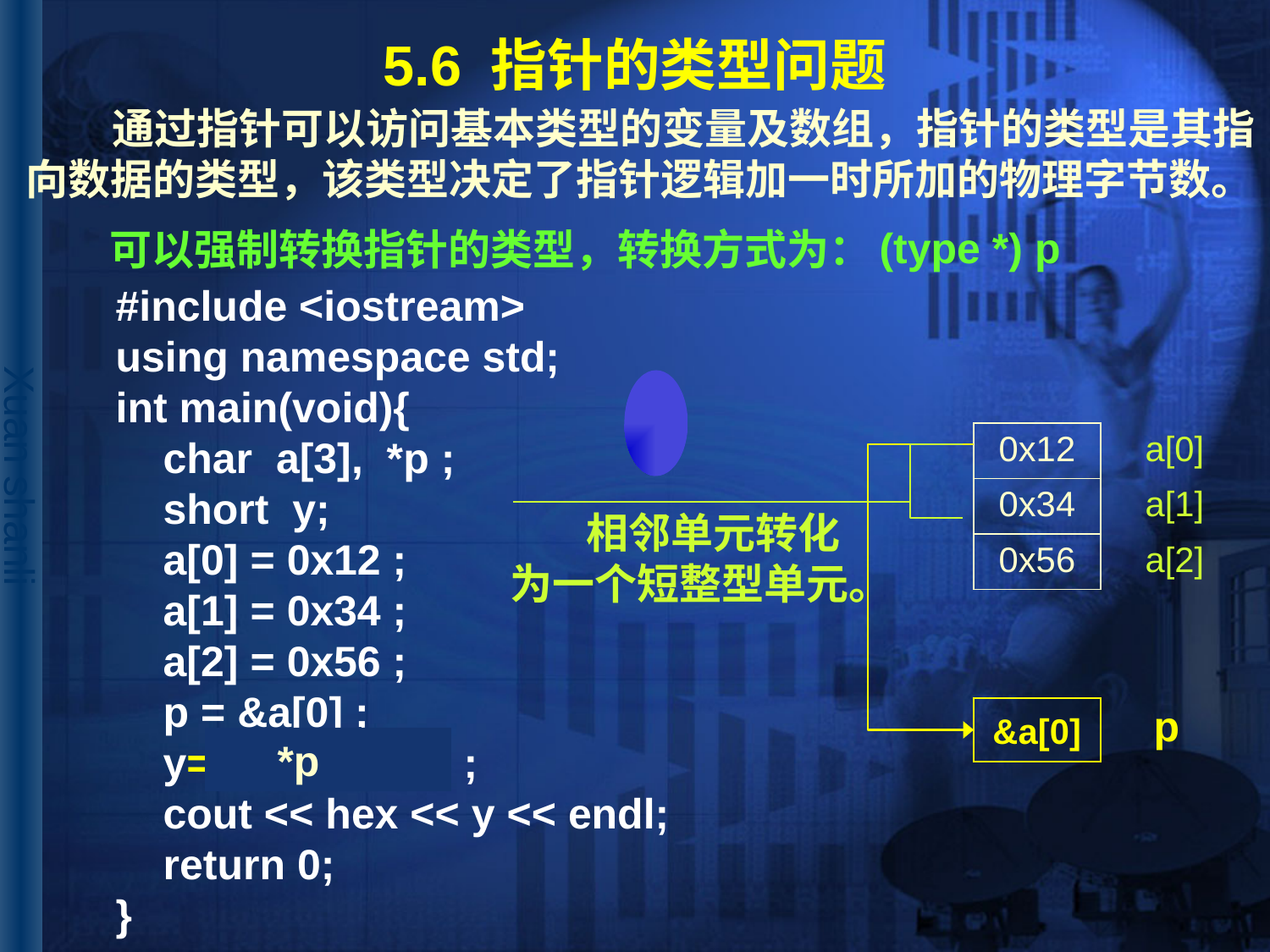

# 5.6 指针的类型问题
        通过指针可以访问基本类型的变量及数组，指针的类型是其指
向数据的类型，该类型决定了指针逻辑加一时所加的物理字节数。
(type *) p
可以强制转换指针的类型，转换方式为：
#include <iostream>
using namespace std;
int main(void){
    char  a[3],  *p ;
    short  y;
    a[0] = 0x12 ;
    a[1] = 0x34 ;
    a[2] = 0x56 ;
    p = &a[0] ;
    y= *(short  *) p ;
    cout << hex << y << endl;
    return 0;
}
| 0x12 |
| --- |
| 0x34 |
| 0x56 |
| a[0] |
| --- |
| a[1] |
| a[2] |

       相邻单元转化为一个短整型单元。
p
&a[0]
 *p